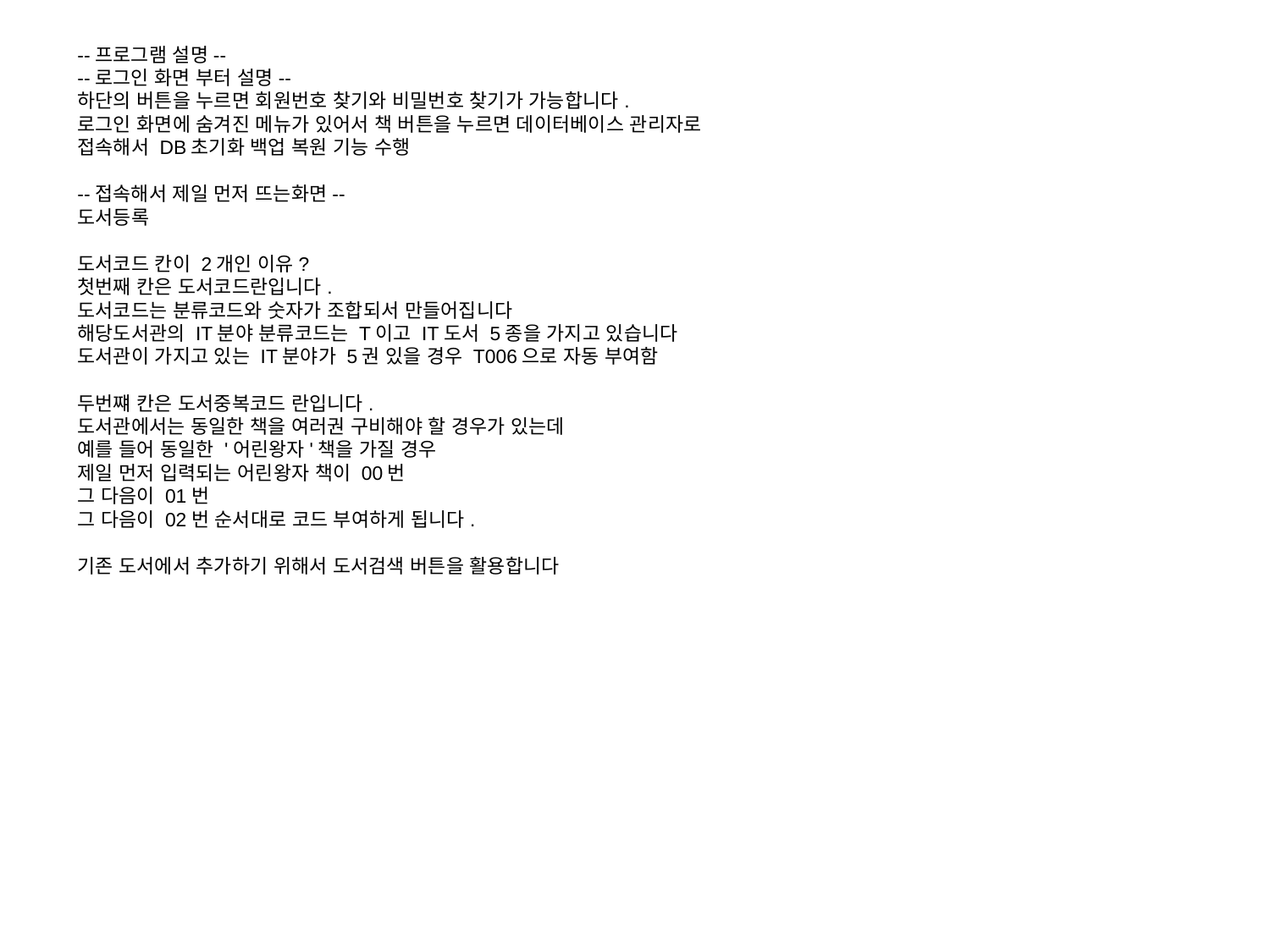

--프로그램 설명--
--로그인 화면 부터 설명--
하단의 버튼을 누르면 회원번호 찾기와 비밀번호 찾기가 가능합니다.
로그인 화면에 숨겨진 메뉴가 있어서 책 버튼을 누르면 데이터베이스 관리자로
접속해서 DB초기화 백업 복원 기능 수행

--접속해서 제일 먼저 뜨는화면--
도서등록

도서코드 칸이 2개인 이유?
첫번째 칸은 도서코드란입니다.
도서코드는 분류코드와 숫자가 조합되서 만들어집니다
해당도서관의 IT분야 분류코드는 T이고 IT도서 5종을 가지고 있습니다
도서관이 가지고 있는 IT분야가 5권 있을 경우 T006으로 자동 부여함

두번쨰 칸은 도서중복코드 란입니다.
도서관에서는 동일한 책을 여러권 구비해야 할 경우가 있는데
예를 들어 동일한 '어린왕자'책을 가질 경우
제일 먼저 입력되는 어린왕자 책이 00번
그 다음이 01번
그 다음이 02번 순서대로 코드 부여하게 됩니다.

기존 도서에서 추가하기 위해서 도서검색 버튼을 활용합니다